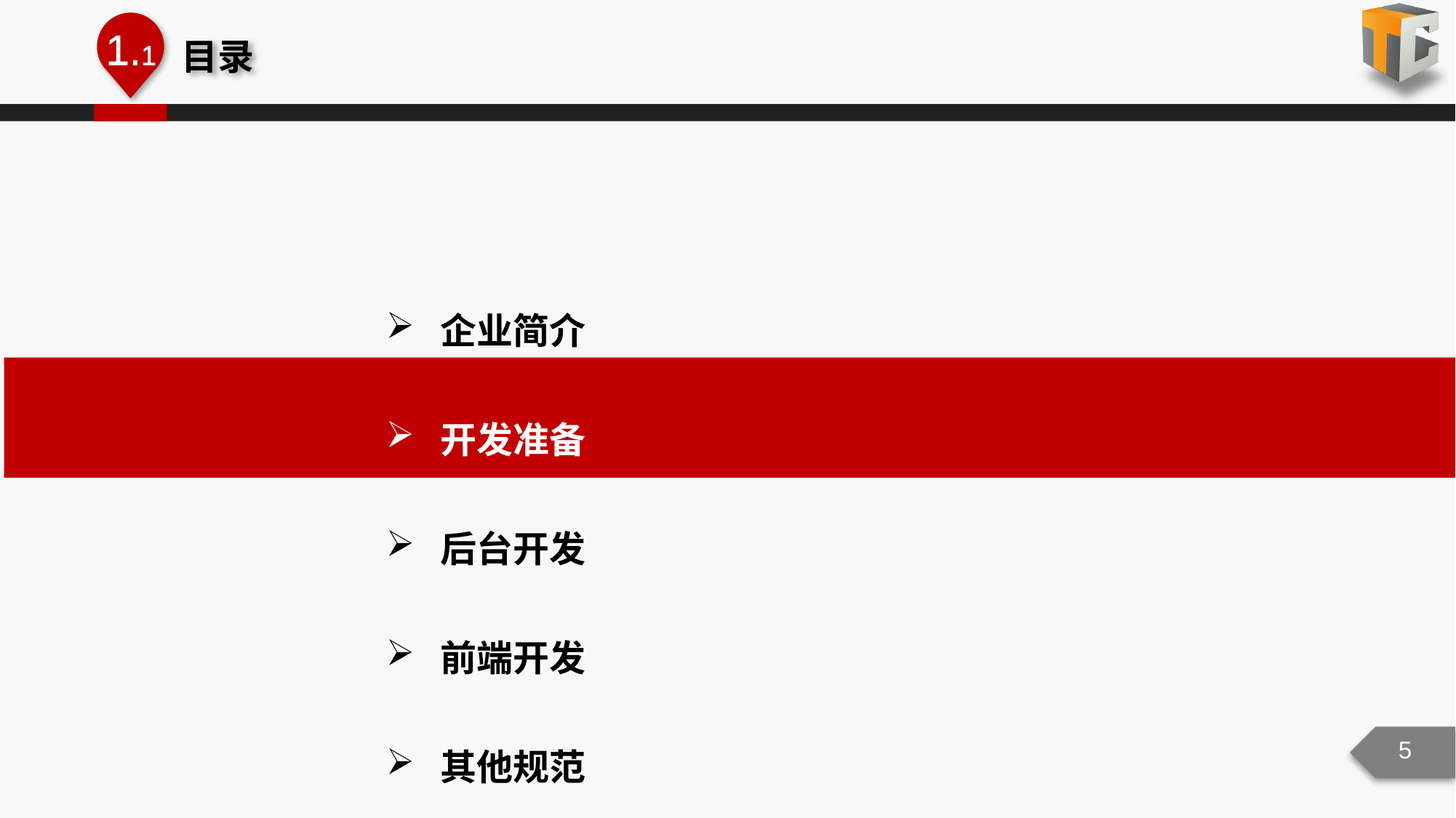

# 目录
1.1
企业简介
开发准备
后台开发
前端开发
其他规范